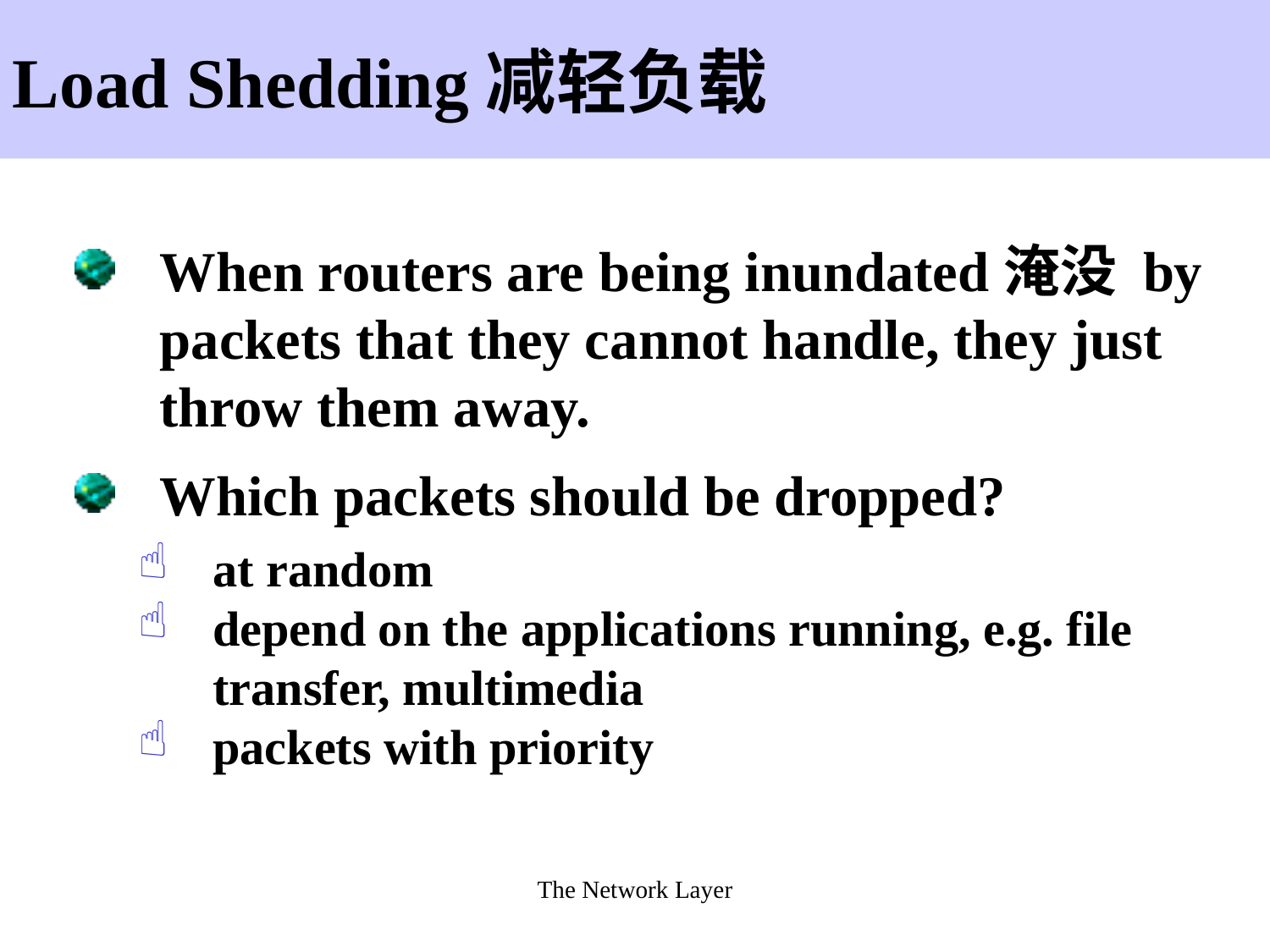

#
Load Shedding减轻负载
When routers are being inundated淹没 by packets that they cannot handle, they just throw them away.
Which packets should be dropped?
at random
depend on the applications running, e.g. file transfer, multimedia
packets with priority

The Network Layer
23